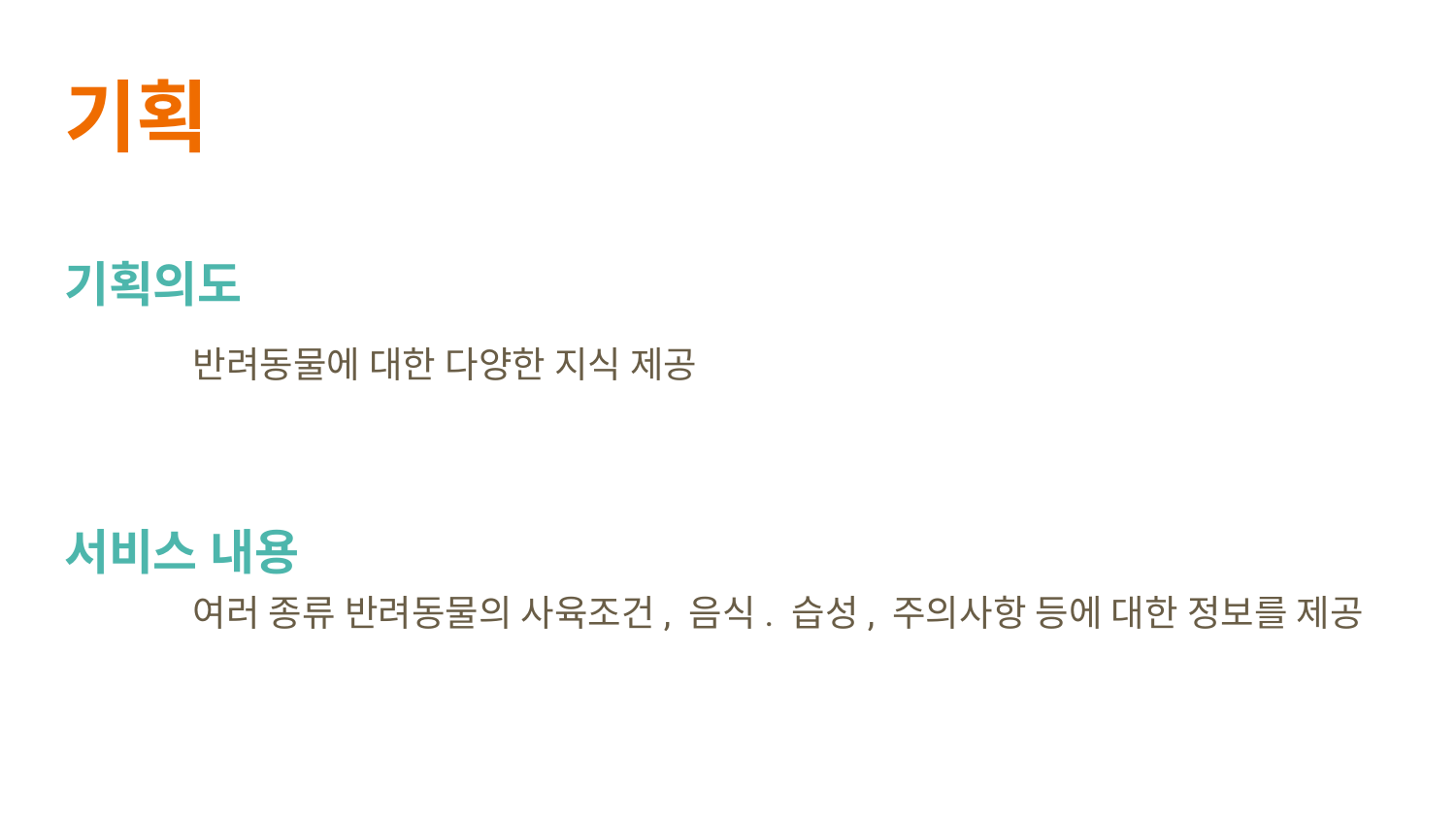

# 기획
기획의도
반려동물에 대한 다양한 지식 제공
서비스 내용
여러 종류 반려동물의 사육조건, 음식. 습성, 주의사항 등에 대한 정보를 제공